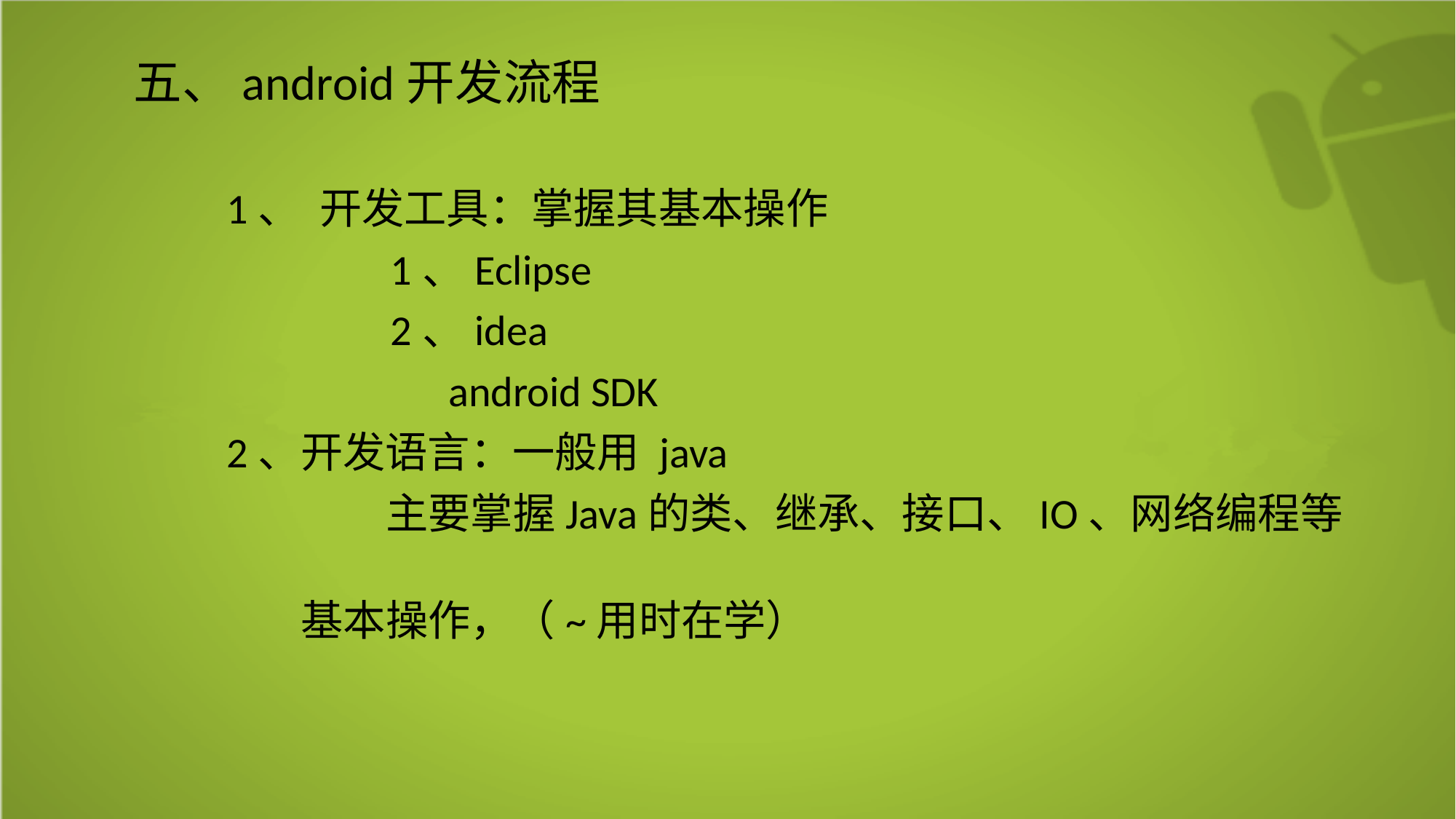

# 五、android开发流程
            1、  开发工具：掌握其基本操作
                             1、Eclipse
                             2、idea
                                   android SDK
            2、开发语言：一般用 java
                            主要掌握Java的类、继承、接口、IO、网络编程等
                   基本操作，（~用时在学）